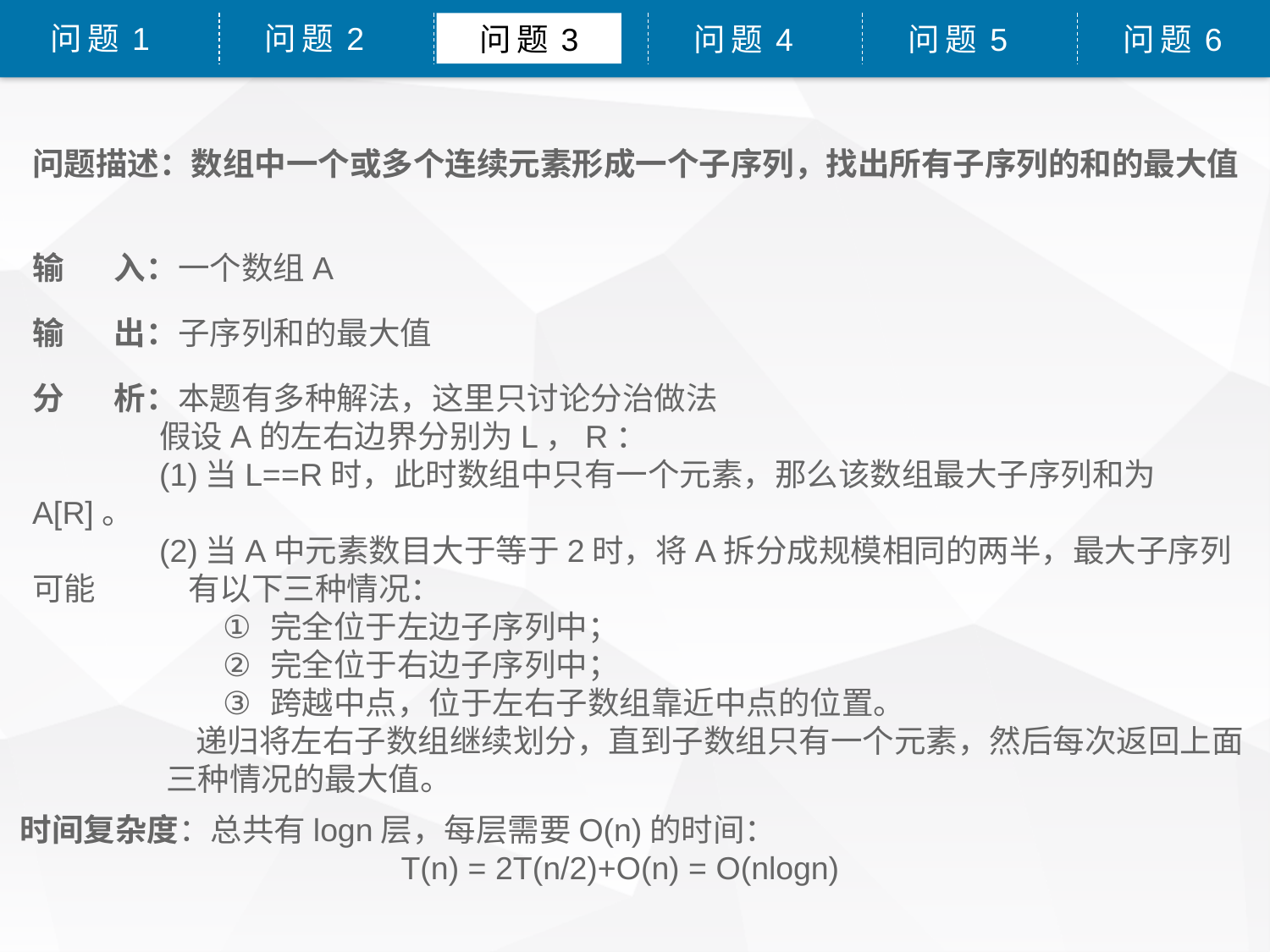

问题1
问题2
问题3
问题4
问题5
问题6
问题描述：数组中一个或多个连续元素形成一个子序列，找出所有子序列的和的最大值
输       入：一个数组A
输       出：子序列和的最大值
分       析：本题有多种解法，这里只讨论分治做法
	假设A的左右边界分别为L，R：
	(1)当L==R时，此时数组中只有一个元素，那么该数组最大子序列和为A[R]。
	(2)当A中元素数目大于等于2时，将A拆分成规模相同的两半，最大子序列可能	    有以下三种情况：
完全位于左边子序列中；
完全位于右边子序列中；
跨越中点，位于左右子数组靠近中点的位置。
    递归将左右子数组继续划分，直到子数组只有一个元素，然后每次返回上面   三种情况的最大值。
时间复杂度：总共有logn层，每层需要O(n)的时间：
			T(n) = 2T(n/2)+O(n) = O(nlogn)